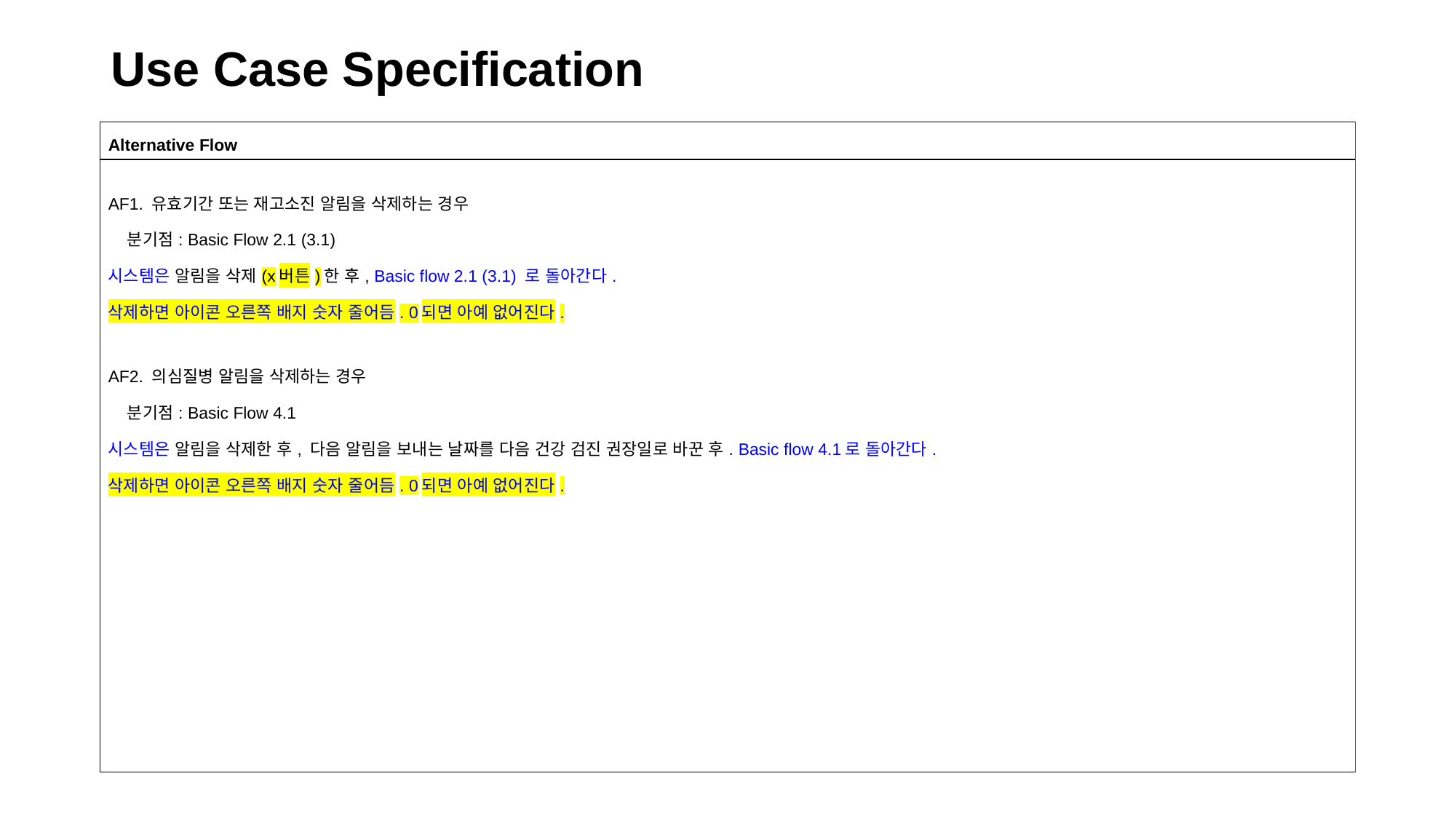

# Use Case Specification
| Alternative Flow |
| --- |
| AF1. 유효기간 또는 재고소진 알림을 삭제하는 경우 분기점: Basic Flow 2.1 (3.1) 시스템은 알림을 삭제(x버튼)한 후, Basic flow 2.1 (3.1) 로 돌아간다. 삭제하면 아이콘 오른쪽 배지 숫자 줄어듬. 0되면 아예 없어진다. AF2. 의심질병 알림을 삭제하는 경우 분기점: Basic Flow 4.1 시스템은 알림을 삭제한 후, 다음 알림을 보내는 날짜를 다음 건강 검진 권장일로 바꾼 후. Basic flow 4.1로 돌아간다. 삭제하면 아이콘 오른쪽 배지 숫자 줄어듬. 0되면 아예 없어진다. |